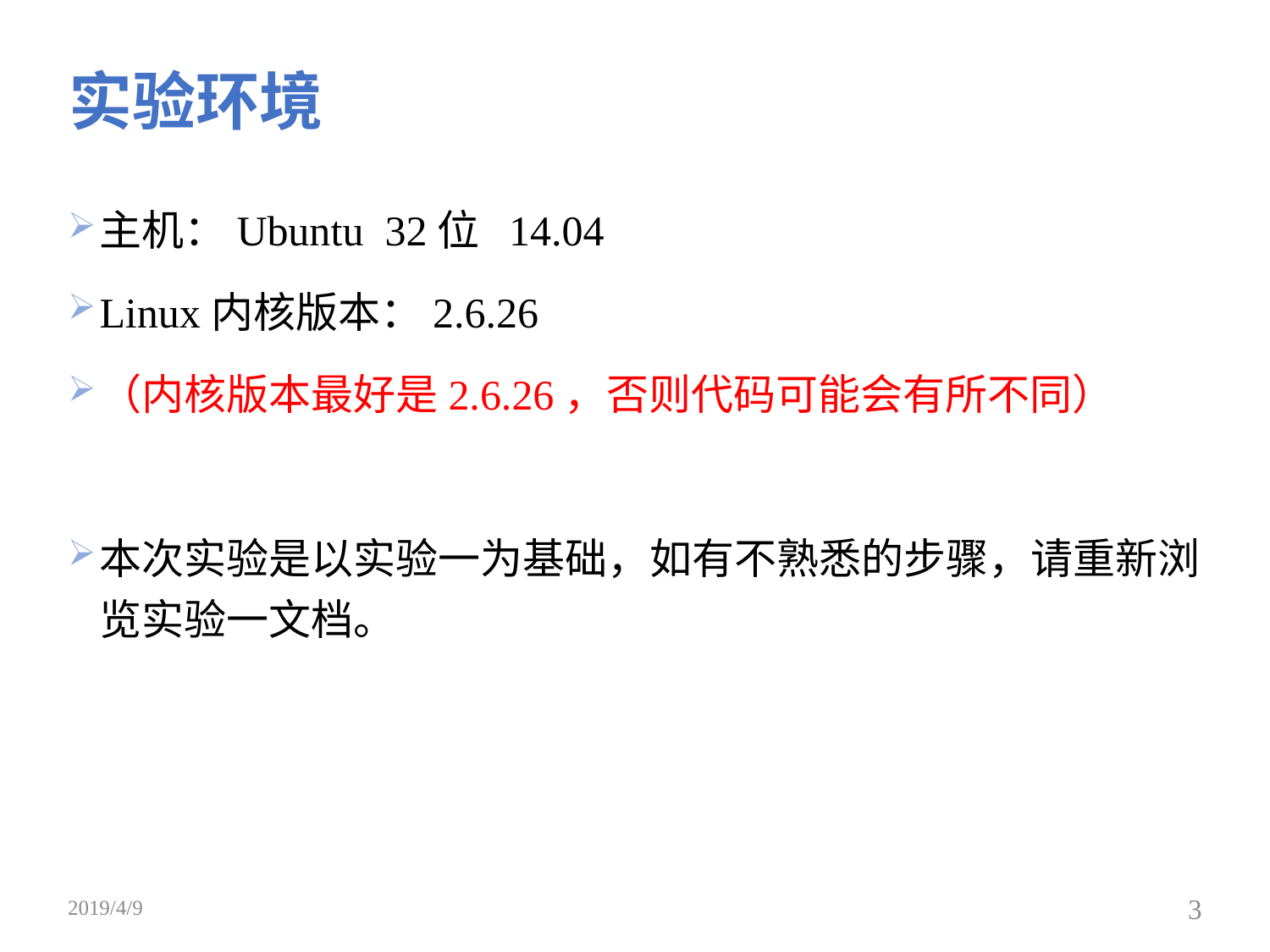

# 实验环境
主机：Ubuntu  32位  14.04
Linux内核版本：2.6.26
（内核版本最好是2.6.26，否则代码可能会有所不同）

本次实验是以实验一为基础，如有不熟悉的步骤，请重新浏览实验一文档。

2019/4/9
3